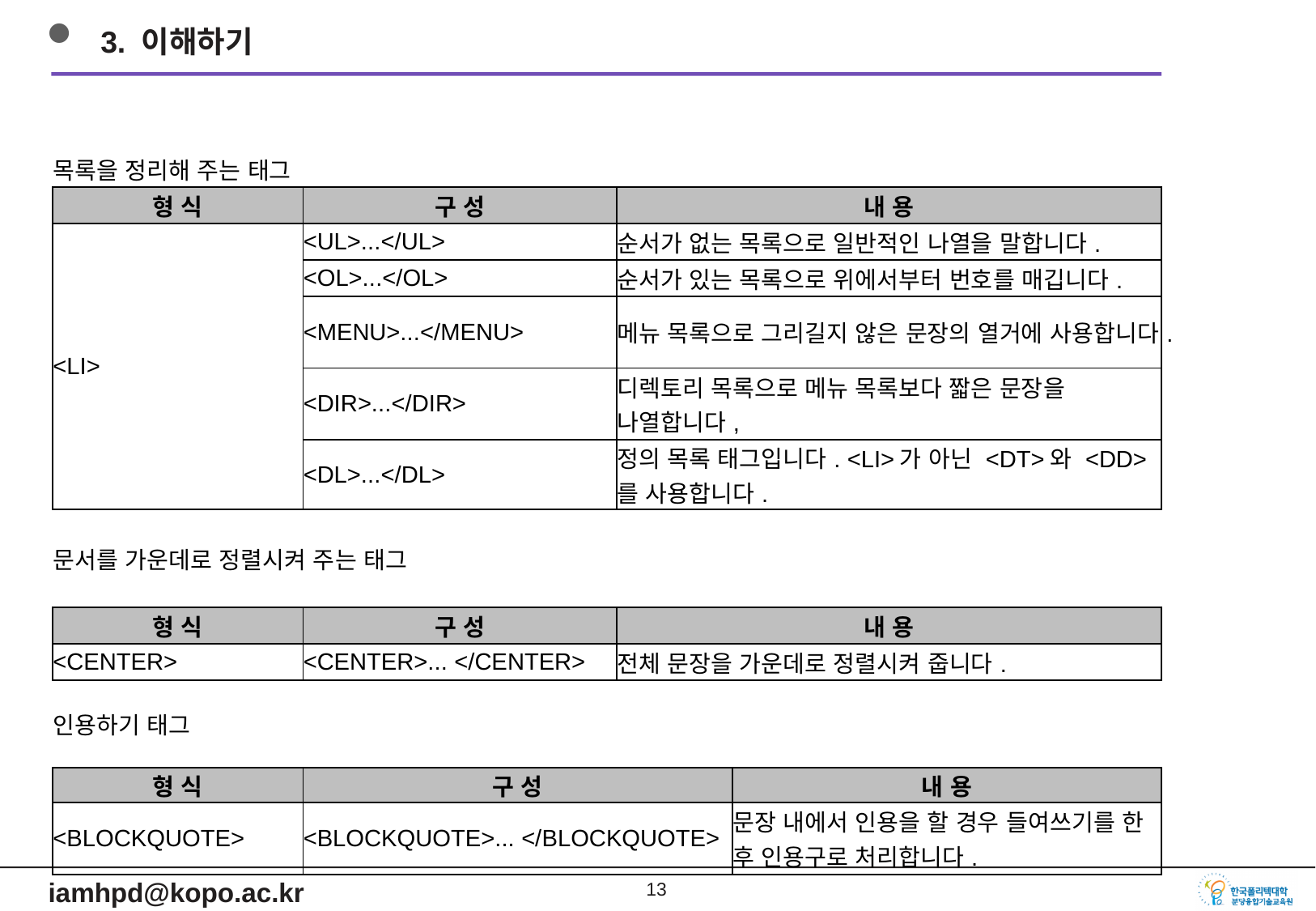

3. 이해하기
| 목록을 정리해 주는 태그 |  |  |  |
| --- | --- | --- | --- |
| 형 식 | 구 성 | 내 용 |  |
| <LI> | <UL>...</UL> | 순서가 없는 목록으로 일반적인 나열을 말합니다. |  |
|  | <OL>...</OL> | 순서가 있는 목록으로 위에서부터 번호를 매깁니다. |  |
|  | <MENU>...</MENU> | 메뉴 목록으로 그리길지 않은 문장의 열거에 사용합니다. |  |
|  | <DIR>...</DIR> | 디렉토리 목록으로 메뉴 목록보다 짧은 문장을 나열합니다, |  |
|  | <DL>...</DL> | 정의 목록 태그입니다. <LI>가 아닌 <DT>와 <DD>를 사용합니다. |  |
| 문서를 가운데로 정렬시켜 주는 태그 |  |  |  |
| 형 식 | 구 성 | 내 용 |  |
| <CENTER> | <CENTER>... </CENTER> | 전체 문장을 가운데로 정렬시켜 줍니다. |  |
| 인용하기 태그 |  |  |  |
| 형 식 | 구 성 |  | 내 용 |
| <BLOCKQUOTE> | <BLOCKQUOTE>... </BLOCKQUOTE> |  | 문장 내에서 인용을 할 경우 들여쓰기를 한 후 인용구로 처리합니다. |

13